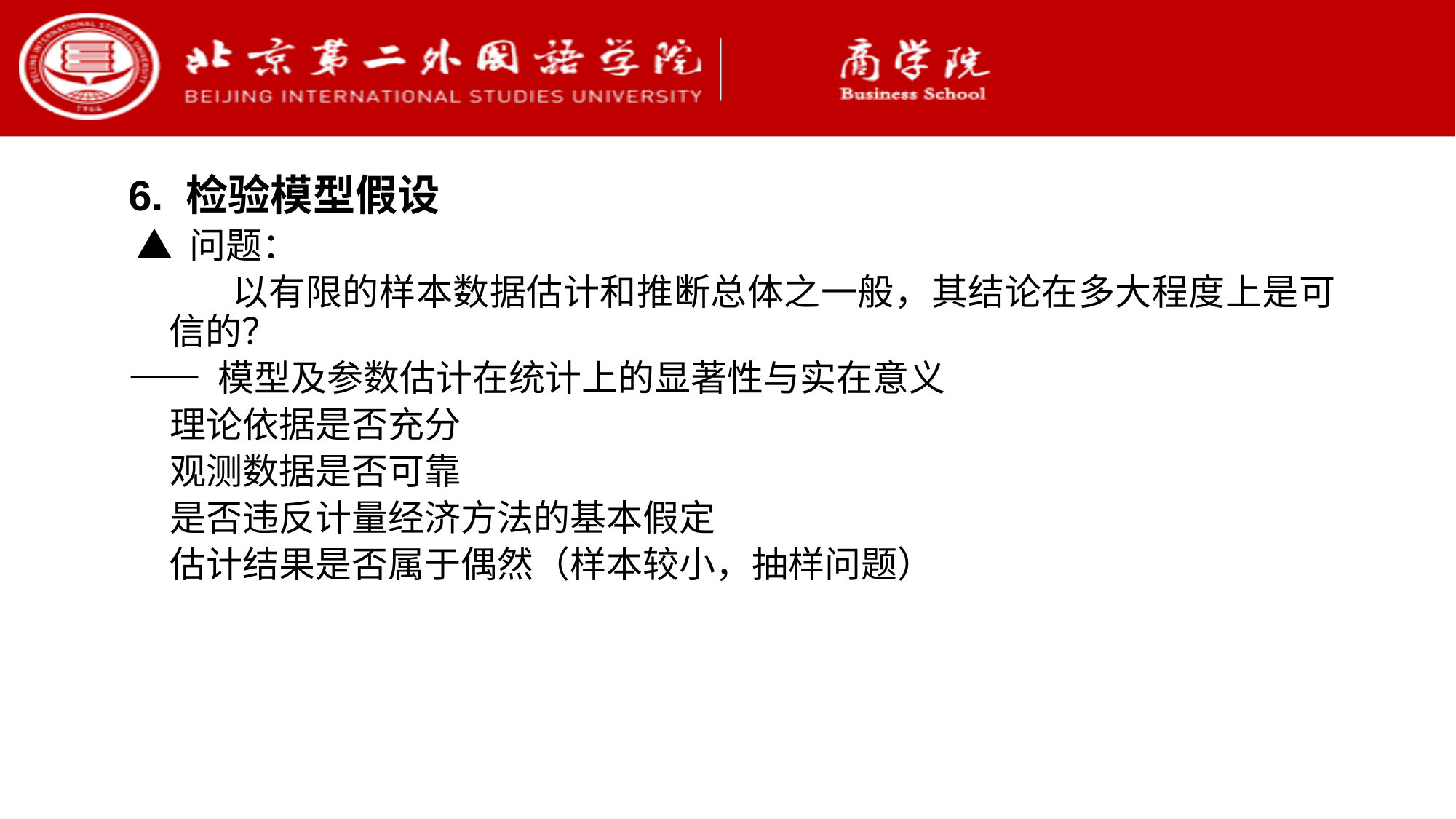

6. 检验模型假设
 ▲ 问题：
           以有限的样本数据估计和推断总体之一般，其结论在多大程度上是可信的？
—— 模型及参数估计在统计上的显著性与实在意义
    理论依据是否充分
    观测数据是否可靠
    是否违反计量经济方法的基本假定
    估计结果是否属于偶然（样本较小，抽样问题）